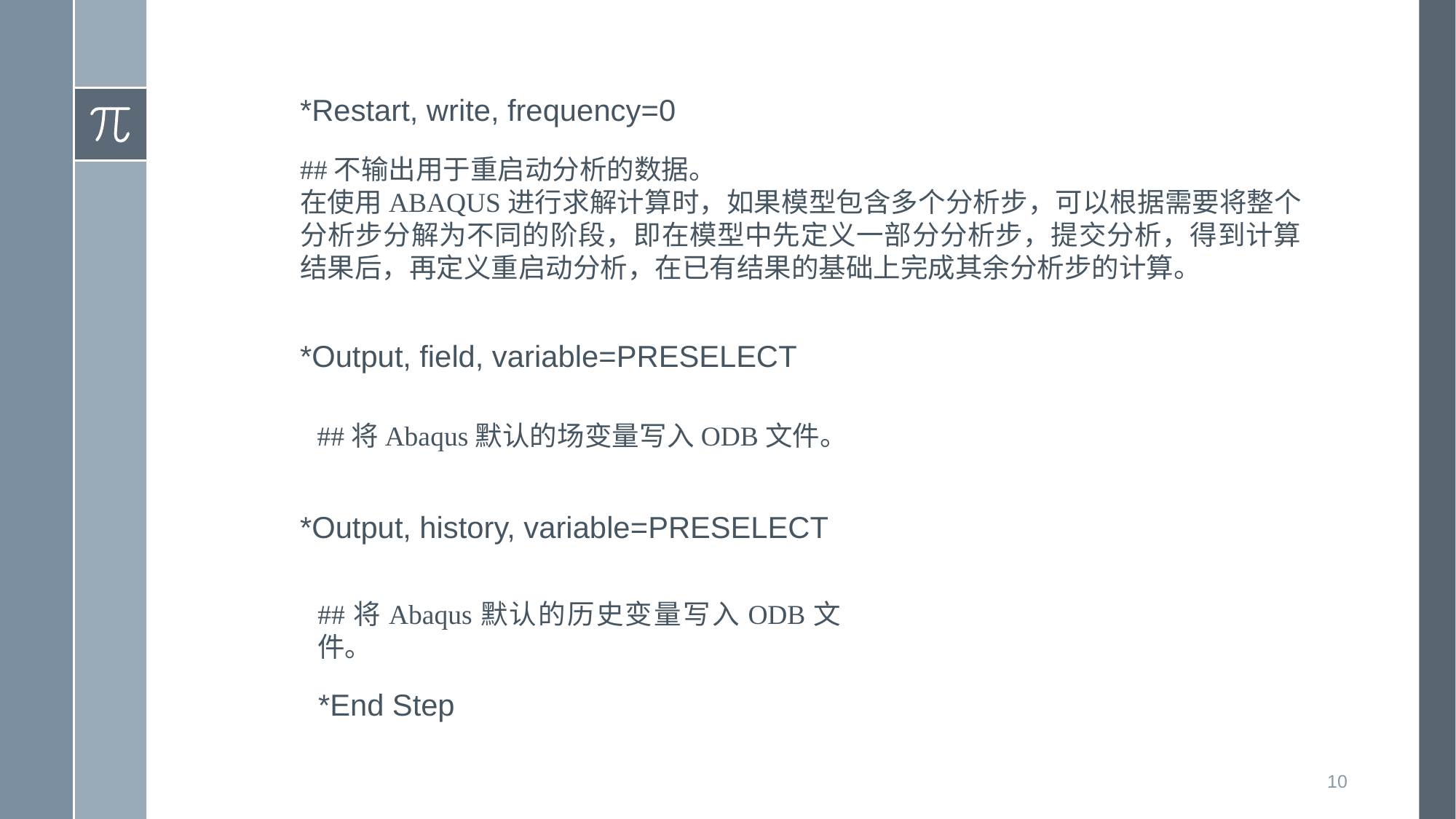

*Restart, write, frequency=0
##不输出用于重启动分析的数据。
在使用ABAQUS进行求解计算时，如果模型包含多个分析步，可以根据需要将整个分析步分解为不同的阶段，即在模型中先定义一部分分析步，提交分析，得到计算结果后，再定义重启动分析，在已有结果的基础上完成其余分析步的计算。
*Output, field, variable=PRESELECT
##将Abaqus默认的场变量写入ODB文件。
*Output, history, variable=PRESELECT

##将Abaqus默认的历史变量写入ODB文件。
*End Step
10